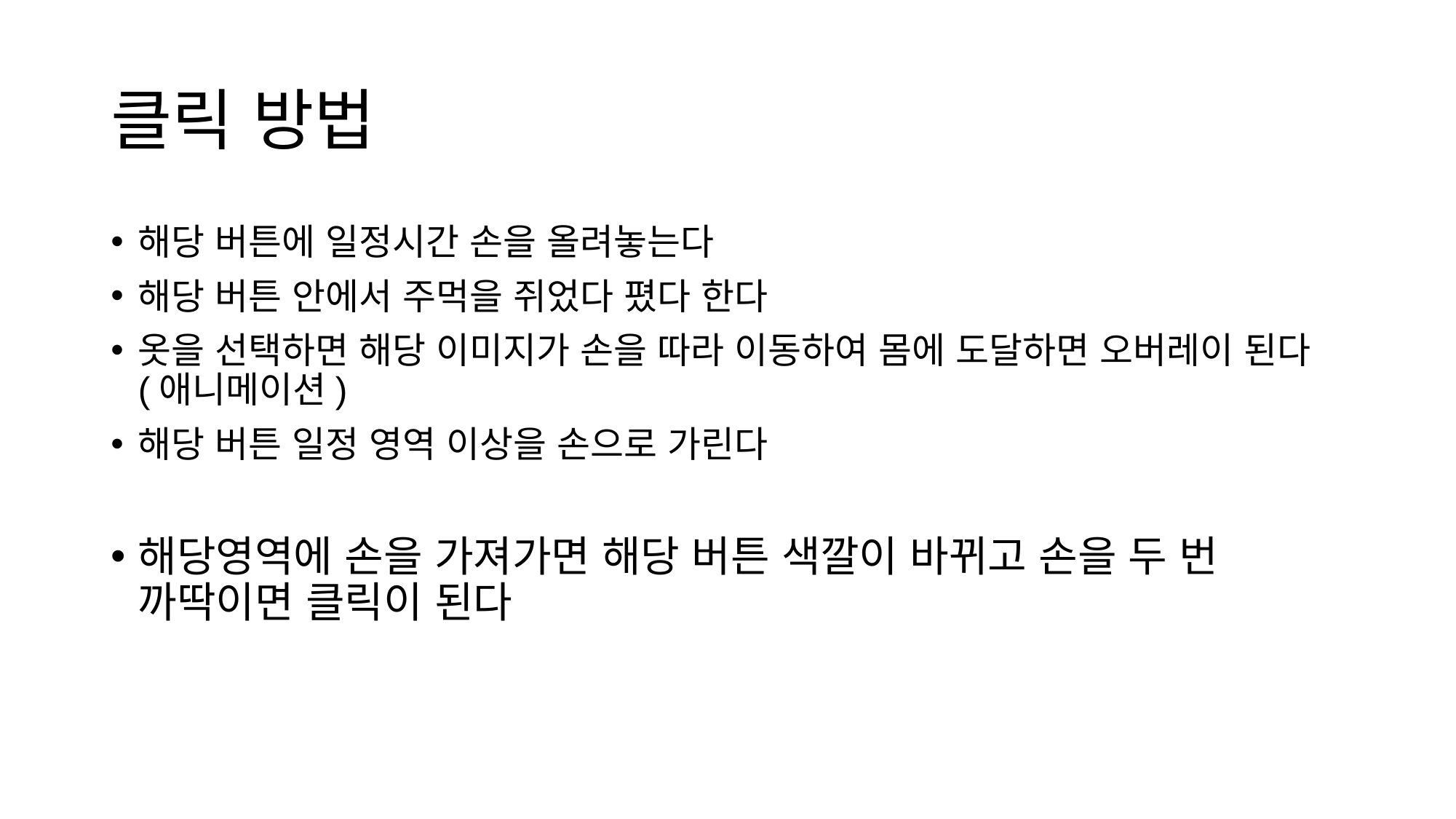

# 클릭 방법
해당 버튼에 일정시간 손을 올려놓는다
해당 버튼 안에서 주먹을 쥐었다 폈다 한다
옷을 선택하면 해당 이미지가 손을 따라 이동하여 몸에 도달하면 오버레이 된다 (애니메이션)
해당 버튼 일정 영역 이상을 손으로 가린다

해당영역에 손을 가져가면 해당 버튼 색깔이 바뀌고 손을 두 번 까딱이면 클릭이 된다